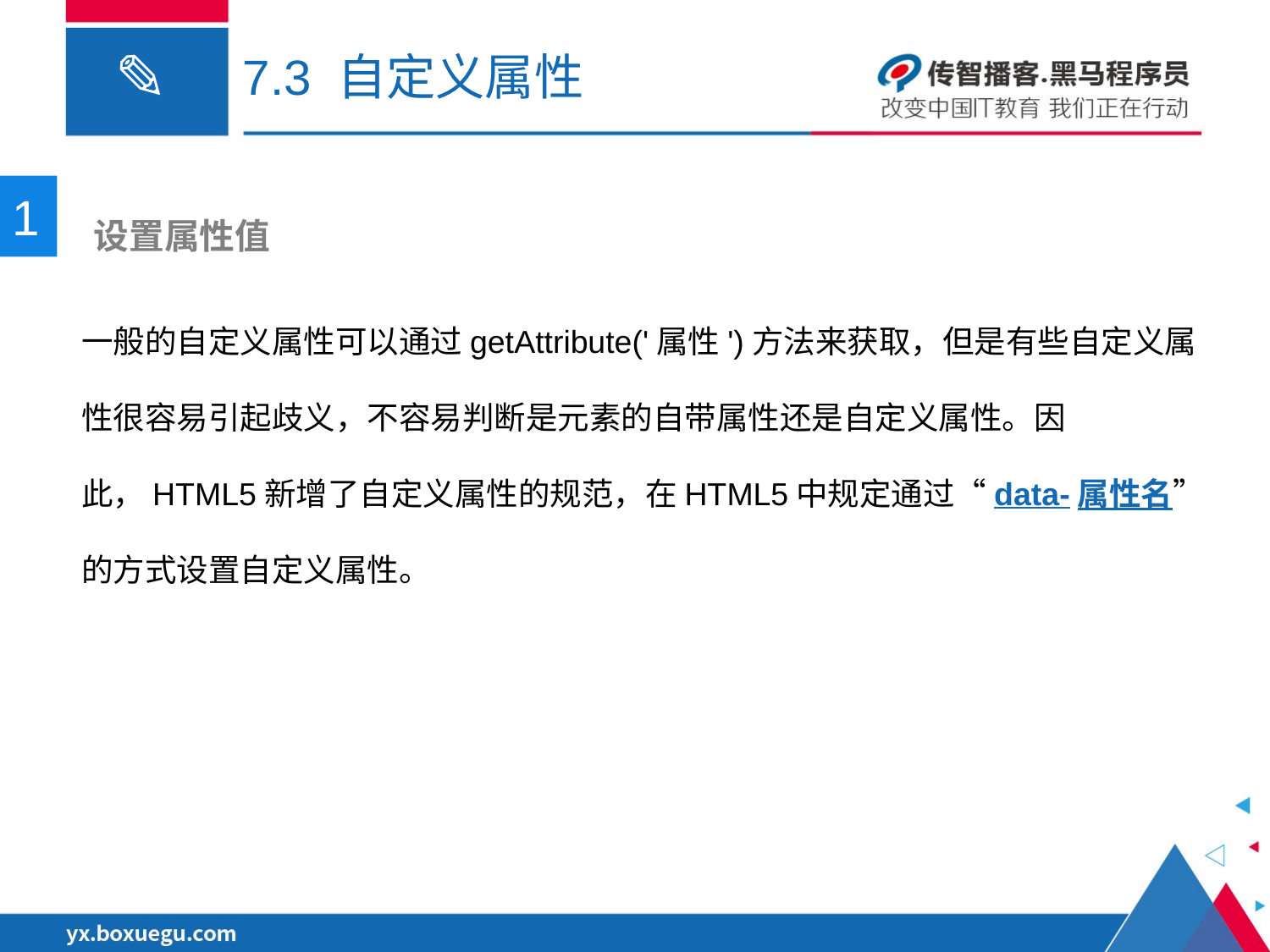

# 7.3 自定义属性

1
  设置属性值
一般的自定义属性可以通过getAttribute('属性')方法来获取，但是有些自定义属性很容易引起歧义，不容易判断是元素的自带属性还是自定义属性。因此，HTML5新增了自定义属性的规范，在HTML5中规定通过“data-属性名”的方式设置自定义属性。